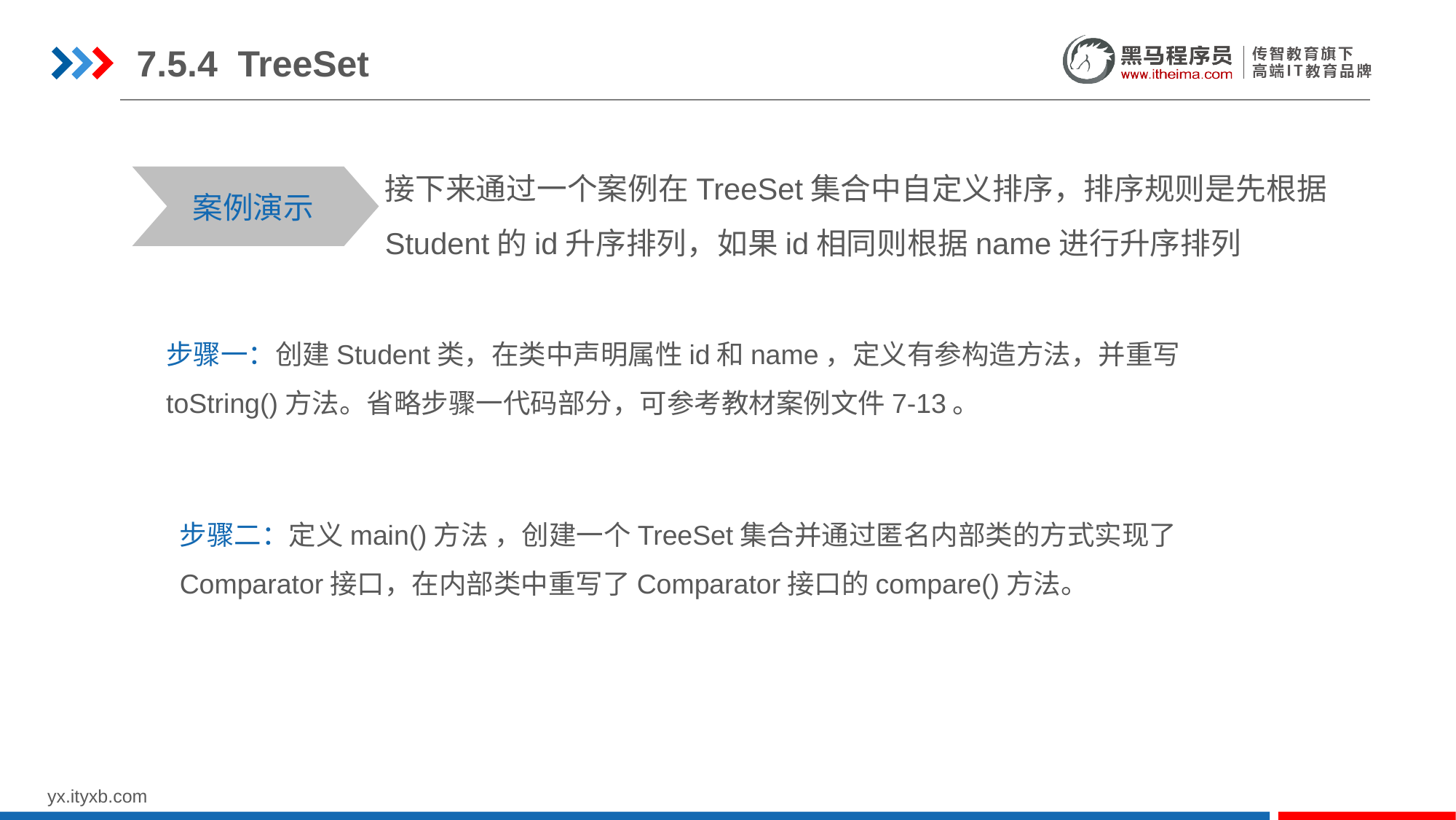

7.5.4  TreeSet
接下来通过一个案例在TreeSet集合中自定义排序，排序规则是先根据Student的id升序排列，如果id相同则根据name进行升序排列

案例演示
步骤一：创建Student类，在类中声明属性id和name，定义有参构造方法，并重写toString()方法。省略步骤一代码部分，可参考教材案例文件7-13。
步骤二：定义main()方法 ，创建一个TreeSet集合并通过匿名内部类的方式实现了Comparator接口，在内部类中重写了Comparator接口的compare()方法。